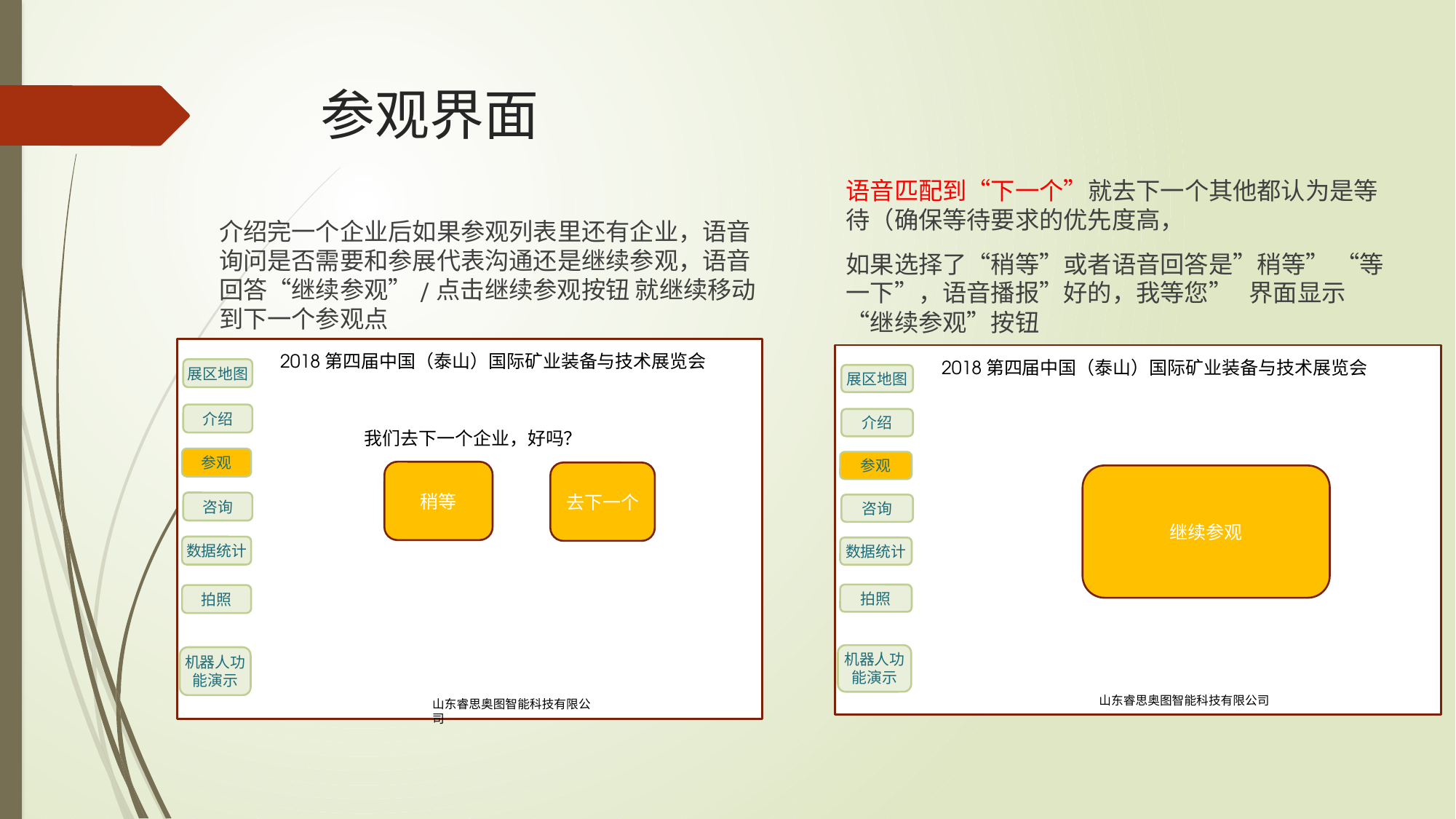

# 参观界面
语音匹配到“下一个”就去下一个其他都认为是等待（确保等待要求的优先度高，
如果选择了“稍等”或者语音回答是”稍等” “等一下”，语音播报”好的，我等您”   界面显示“继续参观”按钮
介绍完一个企业后如果参观列表里还有企业，语音询问是否需要和参展代表沟通还是继续参观，语音回答“继续参观”/点击继续参观按钮 就继续移动到下一个参观点

2018第四届中国（泰山）国际矿业装备与技术展览会
展区地图
介绍
我们去下一个企业，好吗？
参观
稍等
去下一个
咨询
数据统计
拍照
机器人功能演示
山东睿思奥图智能科技有限公司

2018第四届中国（泰山）国际矿业装备与技术展览会
展区地图
介绍
参观
继续参观
咨询
数据统计
拍照
机器人功能演示
山东睿思奥图智能科技有限公司